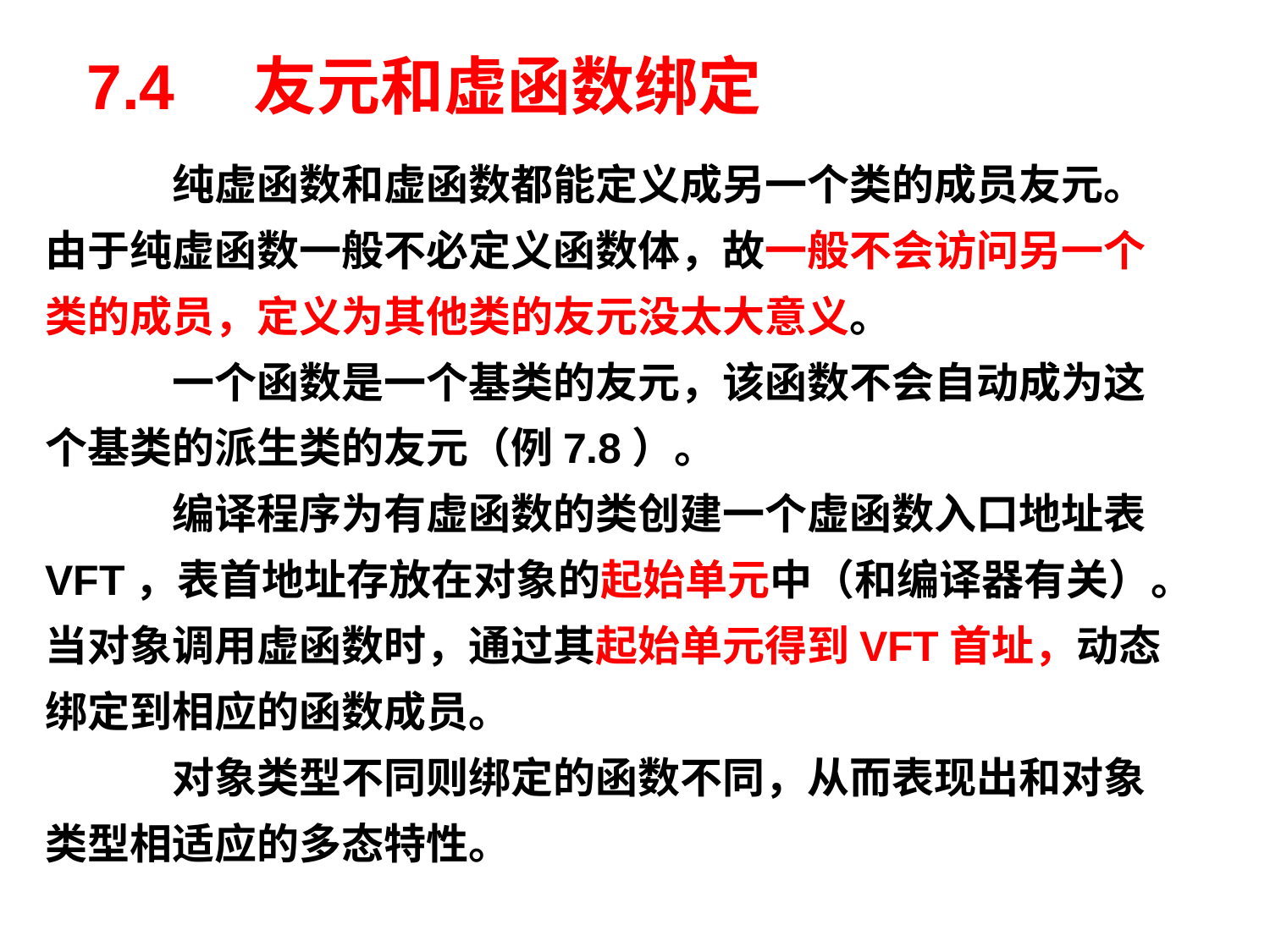

# 7.4　友元和虚函数绑定
	纯虚函数和虚函数都能定义成另一个类的成员友元。由于纯虚函数一般不必定义函数体，故一般不会访问另一个类的成员，定义为其他类的友元没太大意义。
	一个函数是一个基类的友元，该函数不会自动成为这个基类的派生类的友元（例7.8）。
	编译程序为有虚函数的类创建一个虚函数入口地址表VFT，表首地址存放在对象的起始单元中（和编译器有关）。当对象调用虚函数时，通过其起始单元得到VFT首址，动态绑定到相应的函数成员。
	对象类型不同则绑定的函数不同，从而表现出和对象类型相适应的多态特性。